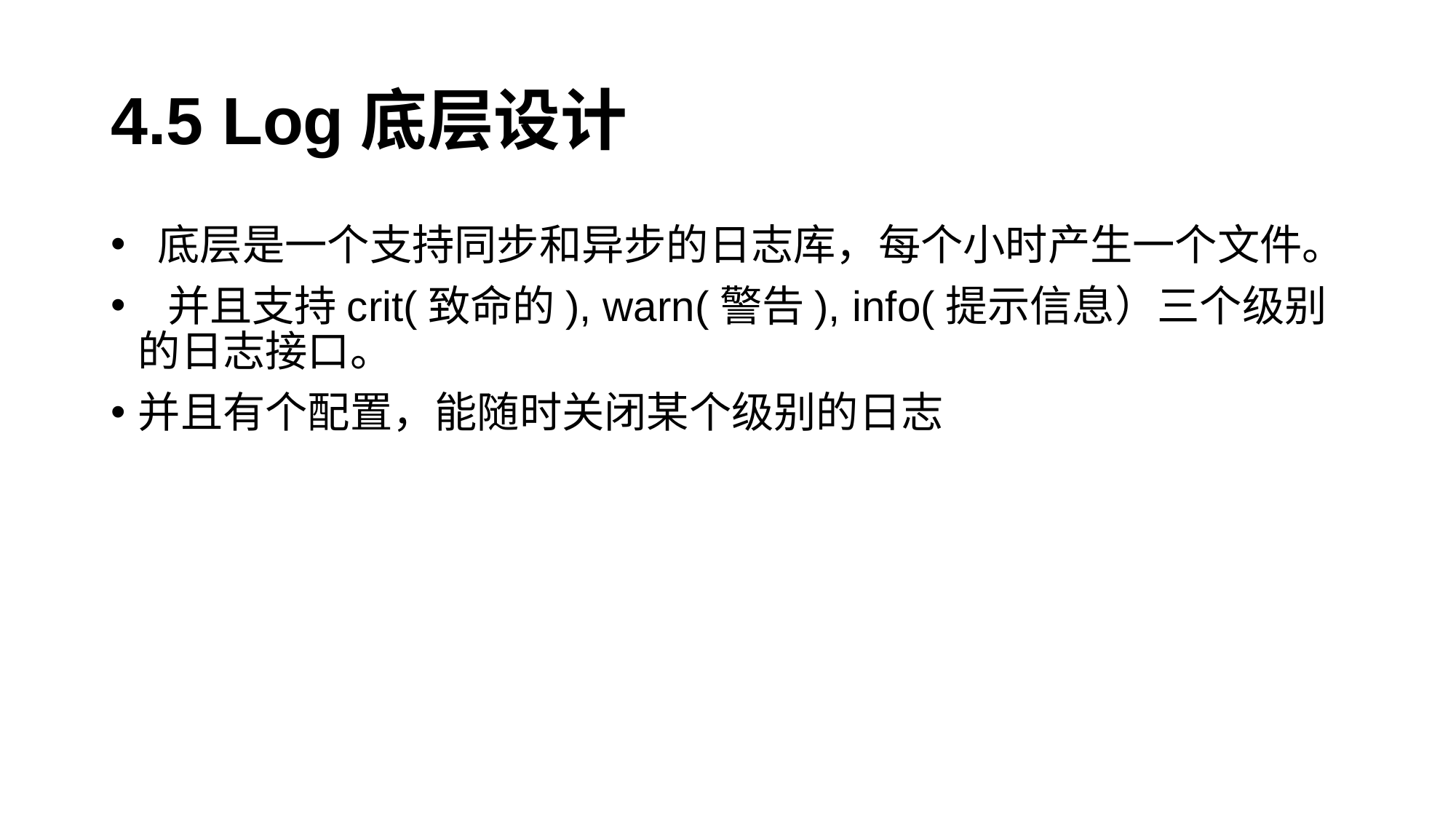

# 4.5 Log底层设计
 底层是一个支持同步和异步的日志库，每个小时产生一个文件。
  并且支持crit(致命的), warn(警告), info(提示信息）三个级别的日志接口。
并且有个配置，能随时关闭某个级别的日志